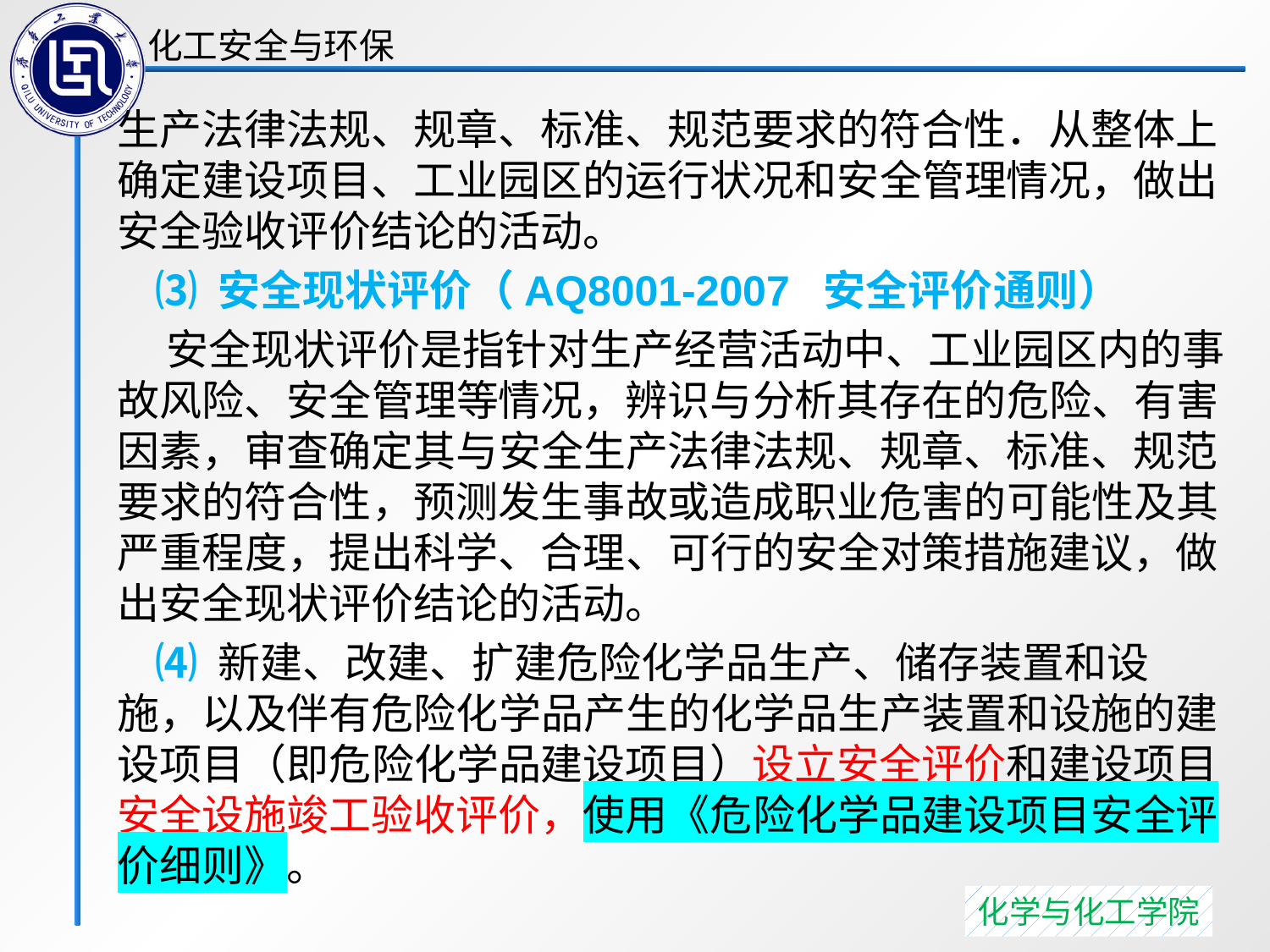

生产法律法规、规章、标准、规范要求的符合性．从整体上确定建设项目、工业园区的运行状况和安全管理情况，做出安全验收评价结论的活动。
    ⑶ 安全现状评价（AQ8001-2007  安全评价通则）
    安全现状评价是指针对生产经营活动中、工业园区内的事故风险、安全管理等情况，辨识与分析其存在的危险、有害因素，审查确定其与安全生产法律法规、规章、标准、规范要求的符合性，预测发生事故或造成职业危害的可能性及其严重程度，提出科学、合理、可行的安全对策措施建议，做出安全现状评价结论的活动。
    ⑷ 新建、改建、扩建危险化学品生产、储存装置和设施，以及伴有危险化学品产生的化学品生产装置和设施的建设项目（即危险化学品建设项目）设立安全评价和建设项目安全设施竣工验收评价，使用《危险化学品建设项目安全评价细则》。